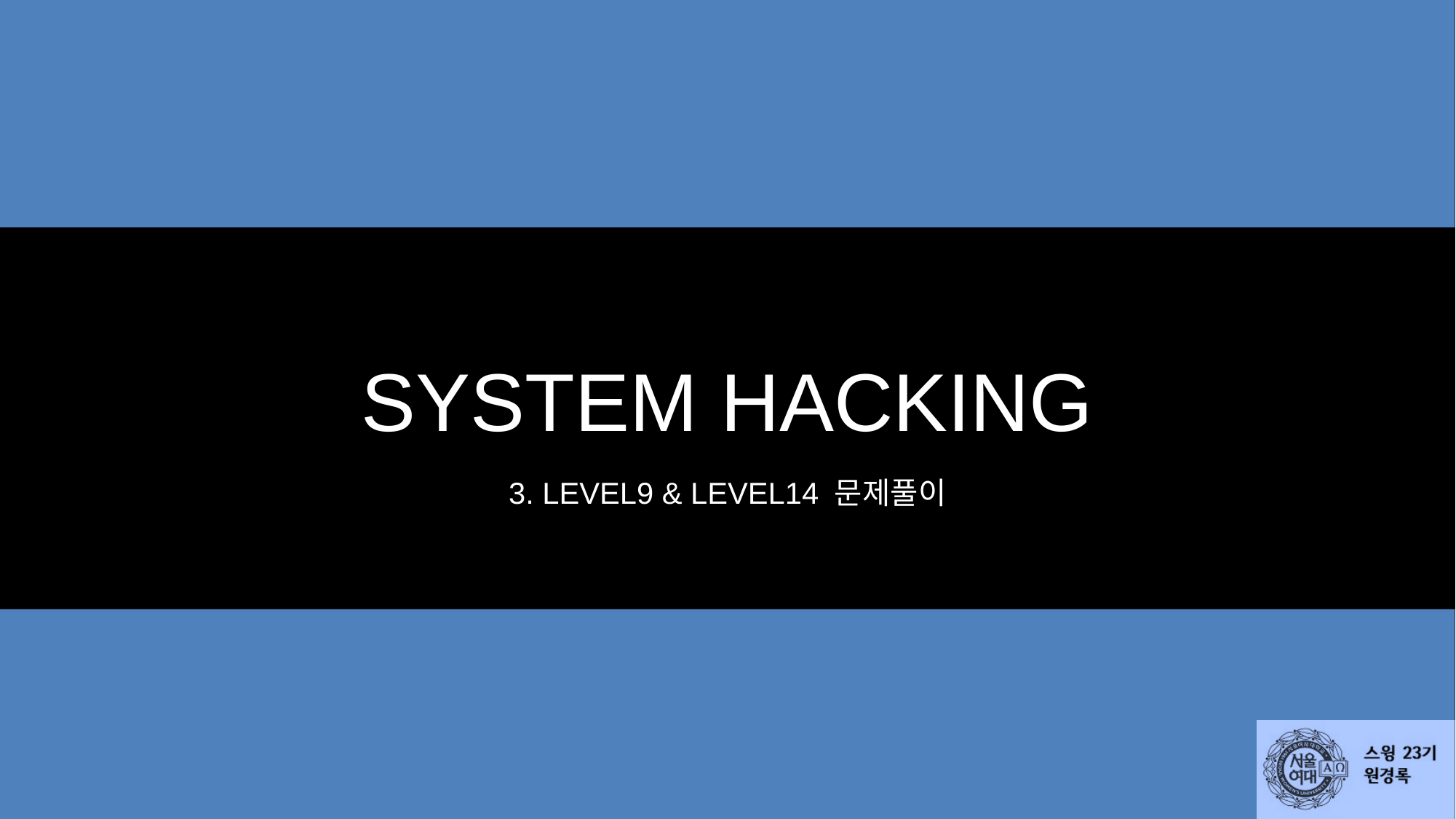

# SYSTEM HACKING
3. level9 & Level14 문제풀이